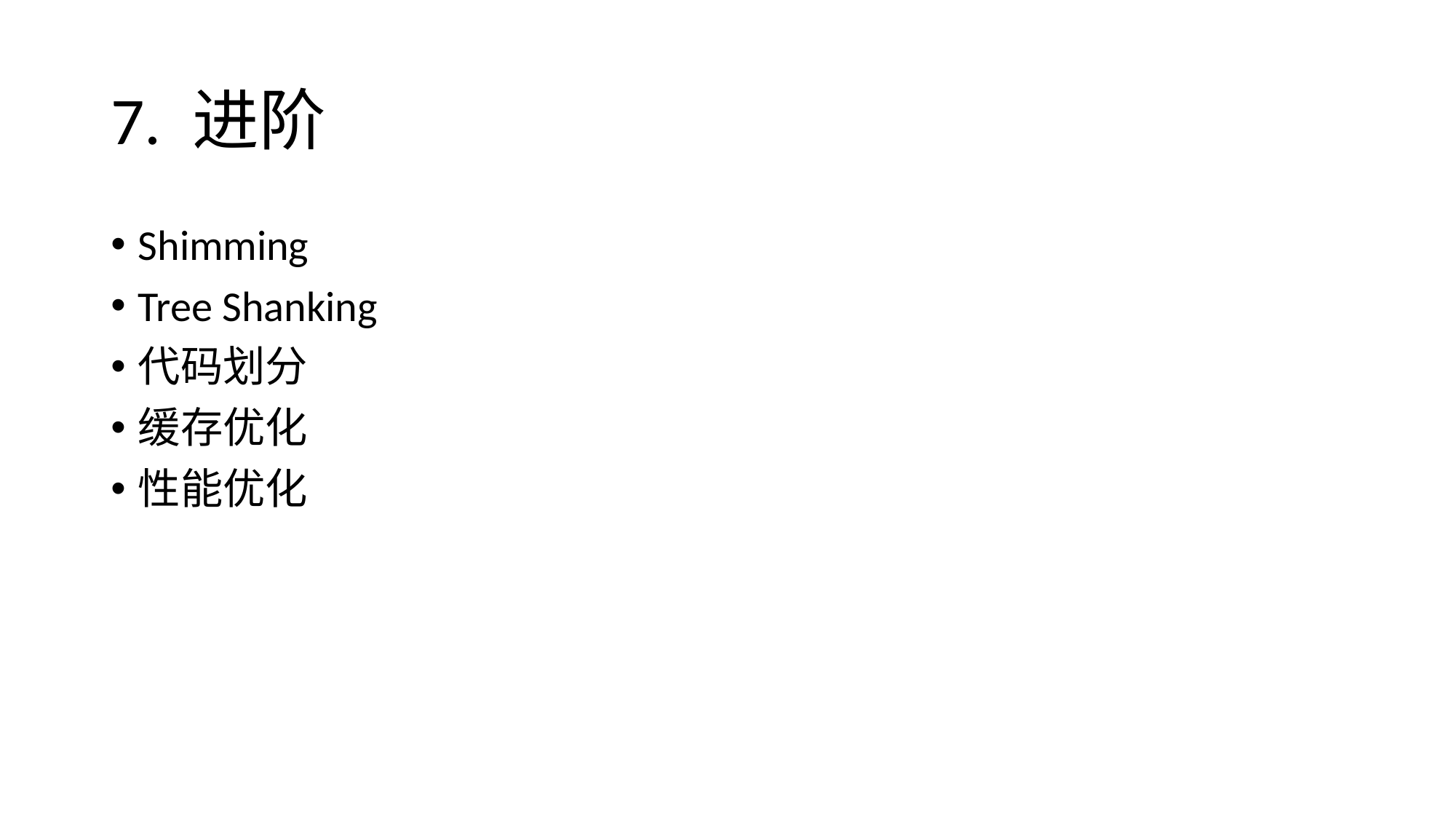

# 7. 进阶
Shimming
Tree Shanking
代码划分
缓存优化
性能优化